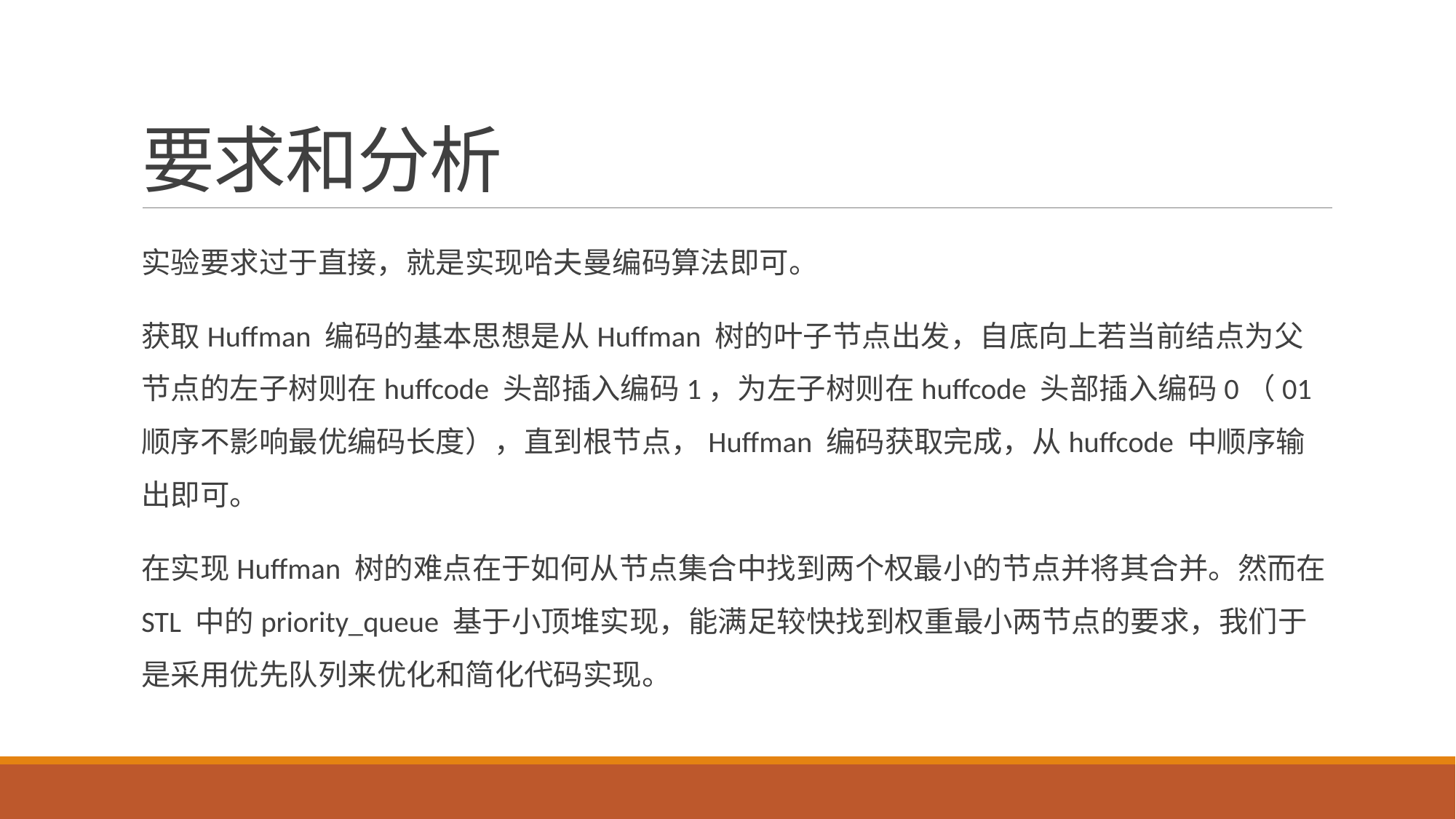

# 要求和分析
实验要求过于直接，就是实现哈夫曼编码算法即可。
获取Huffman 编码的基本思想是从Huffman 树的叶子节点出发，自底向上若当前结点为父节点的左子树则在huffcode 头部插入编码1，为左子树则在huffcode 头部插入编码0（01 顺序不影响最优编码长度），直到根节点，Huffman 编码获取完成，从huffcode 中顺序输出即可。
在实现Huffman 树的难点在于如何从节点集合中找到两个权最小的节点并将其合并。然而在STL 中的priority_queue 基于小顶堆实现，能满足较快找到权重最小两节点的要求，我们于是采用优先队列来优化和简化代码实现。